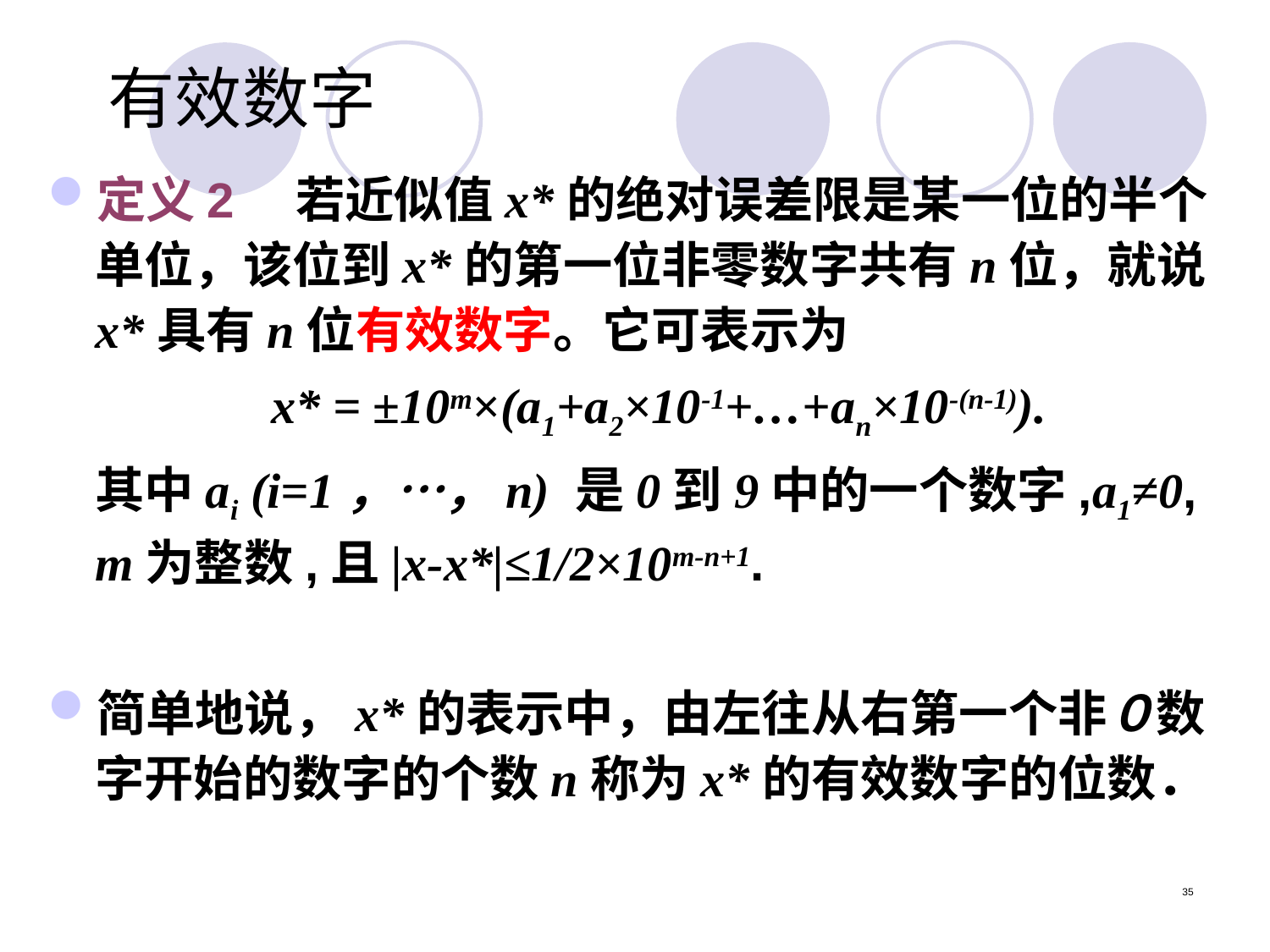

# 有效数字
定义2　若近似值x*的绝对误差限是某一位的半个单位，该位到x*的第一位非零数字共有n位，就说x*具有n位有效数字。它可表示为
	x* = ±10m×(a1+a2×10-1+…+an×10-(n-1)).
	其中ai (i=1，…，n) 是0到9中的一个数字,a1≠0, m为整数,且|x-x*|≤1/2×10m-n+1.

简单地说，x*的表示中，由左往从右第一个非０数字开始的数字的个数n称为x*的有效数字的位数．
35